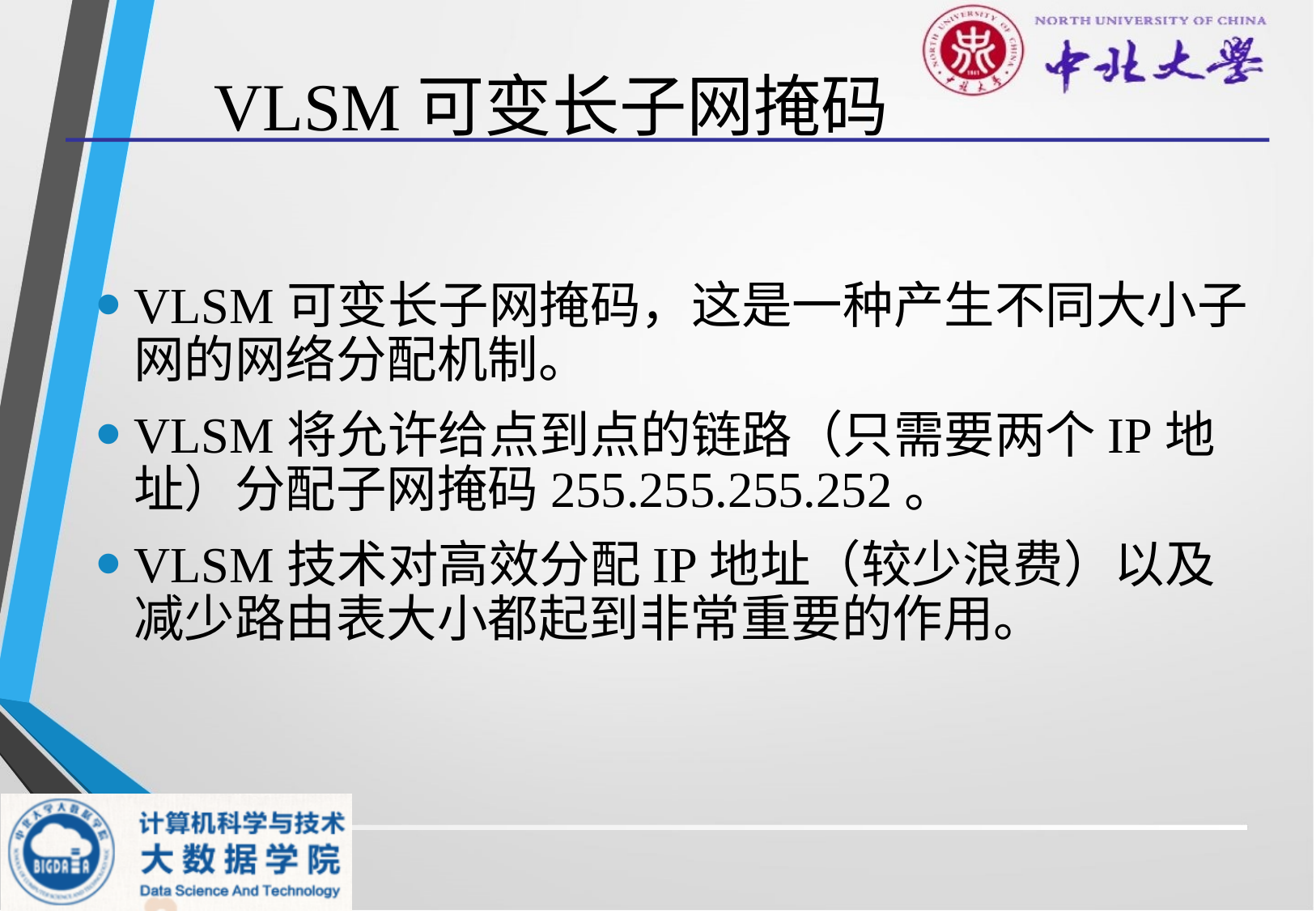

# VLSM可变长子网掩码
VLSM可变长子网掩码，这是一种产生不同大小子网的网络分配机制。
VLSM将允许给点到点的链路（只需要两个IP地址）分配子网掩码255.255.255.252。
VLSM技术对高效分配IP地址（较少浪费）以及减少路由表大小都起到非常重要的作用。
31